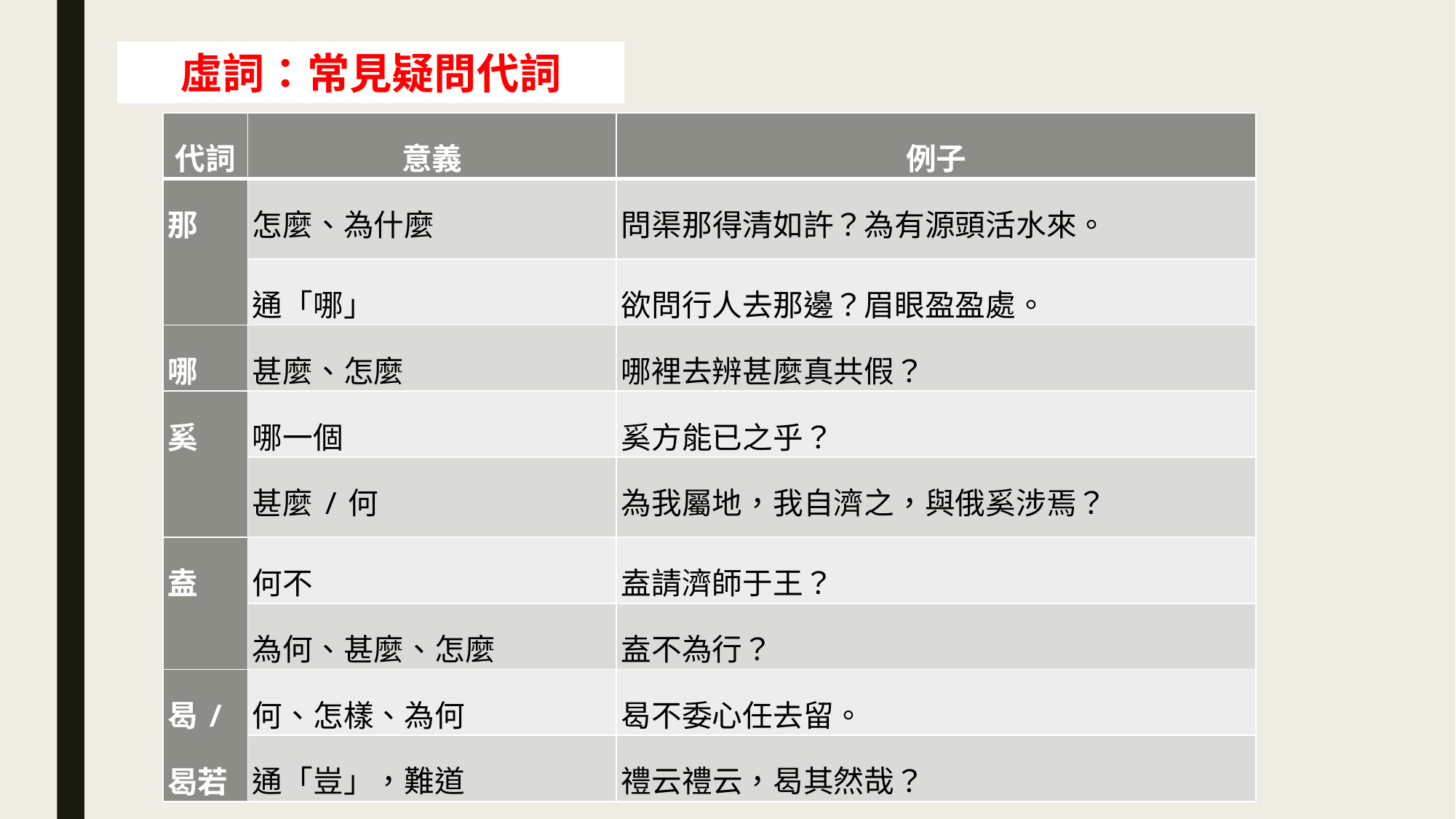

虛詞：常見疑問代詞
| 代詞 | 意義 | 例子 |
| --- | --- | --- |
| 那 | 怎麼、為什麼 | 問渠那得清如許？為有源頭活水來。 |
|  | 通「哪」 | 欲問行人去那邊？眉眼盈盈處。 |
| 哪 | 甚麼、怎麼 | 哪裡去辨甚麼真共假？ |
| 奚 | 哪一個 | 奚方能已之乎？ |
|  | 甚麼/何 | 為我屬地，我自濟之，與俄奚涉焉？ |
| 盍 | 何不 | 盍請濟師于王？ |
|  | 為何、甚麼、怎麼 | 盍不為行？ |
| 曷/曷若 | 何、怎樣、為何 | 曷不委心任去留。 |
|  | 通「豈」，難道 | 禮云禮云，曷其然哉？ |